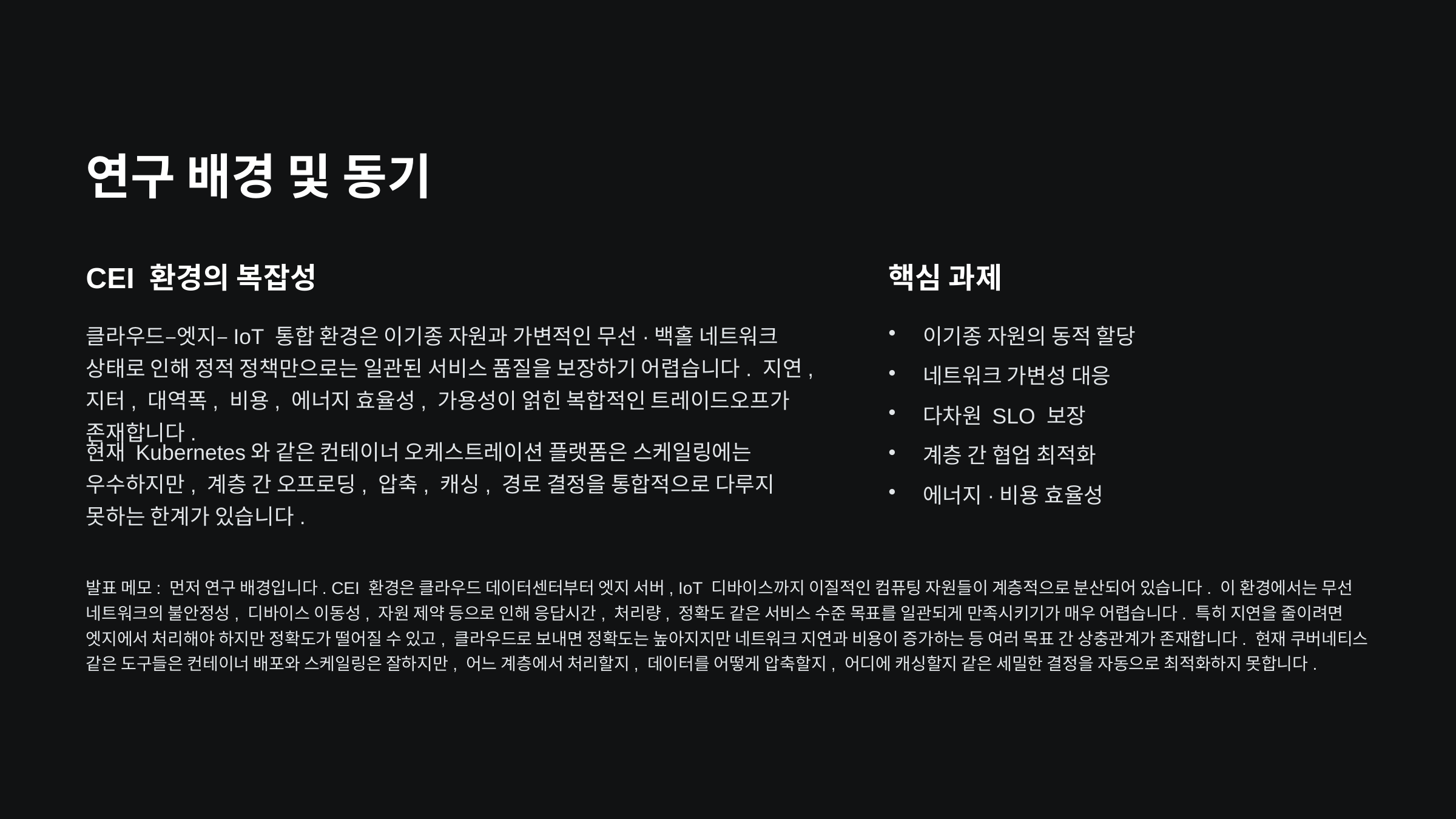

연구 배경 및 동기
CEI 환경의 복잡성
핵심 과제
클라우드–엣지–IoT 통합 환경은 이기종 자원과 가변적인 무선·백홀 네트워크 상태로 인해 정적 정책만으로는 일관된 서비스 품질을 보장하기 어렵습니다. 지연, 지터, 대역폭, 비용, 에너지 효율성, 가용성이 얽힌 복합적인 트레이드오프가 존재합니다.
이기종 자원의 동적 할당
네트워크 가변성 대응
다차원 SLO 보장
현재 Kubernetes와 같은 컨테이너 오케스트레이션 플랫폼은 스케일링에는 우수하지만, 계층 간 오프로딩, 압축, 캐싱, 경로 결정을 통합적으로 다루지 못하는 한계가 있습니다.
계층 간 협업 최적화
에너지·비용 효율성
발표 메모: 먼저 연구 배경입니다. CEI 환경은 클라우드 데이터센터부터 엣지 서버, IoT 디바이스까지 이질적인 컴퓨팅 자원들이 계층적으로 분산되어 있습니다. 이 환경에서는 무선 네트워크의 불안정성, 디바이스 이동성, 자원 제약 등으로 인해 응답시간, 처리량, 정확도 같은 서비스 수준 목표를 일관되게 만족시키기가 매우 어렵습니다. 특히 지연을 줄이려면 엣지에서 처리해야 하지만 정확도가 떨어질 수 있고, 클라우드로 보내면 정확도는 높아지지만 네트워크 지연과 비용이 증가하는 등 여러 목표 간 상충관계가 존재합니다. 현재 쿠버네티스 같은 도구들은 컨테이너 배포와 스케일링은 잘하지만, 어느 계층에서 처리할지, 데이터를 어떻게 압축할지, 어디에 캐싱할지 같은 세밀한 결정을 자동으로 최적화하지 못합니다.